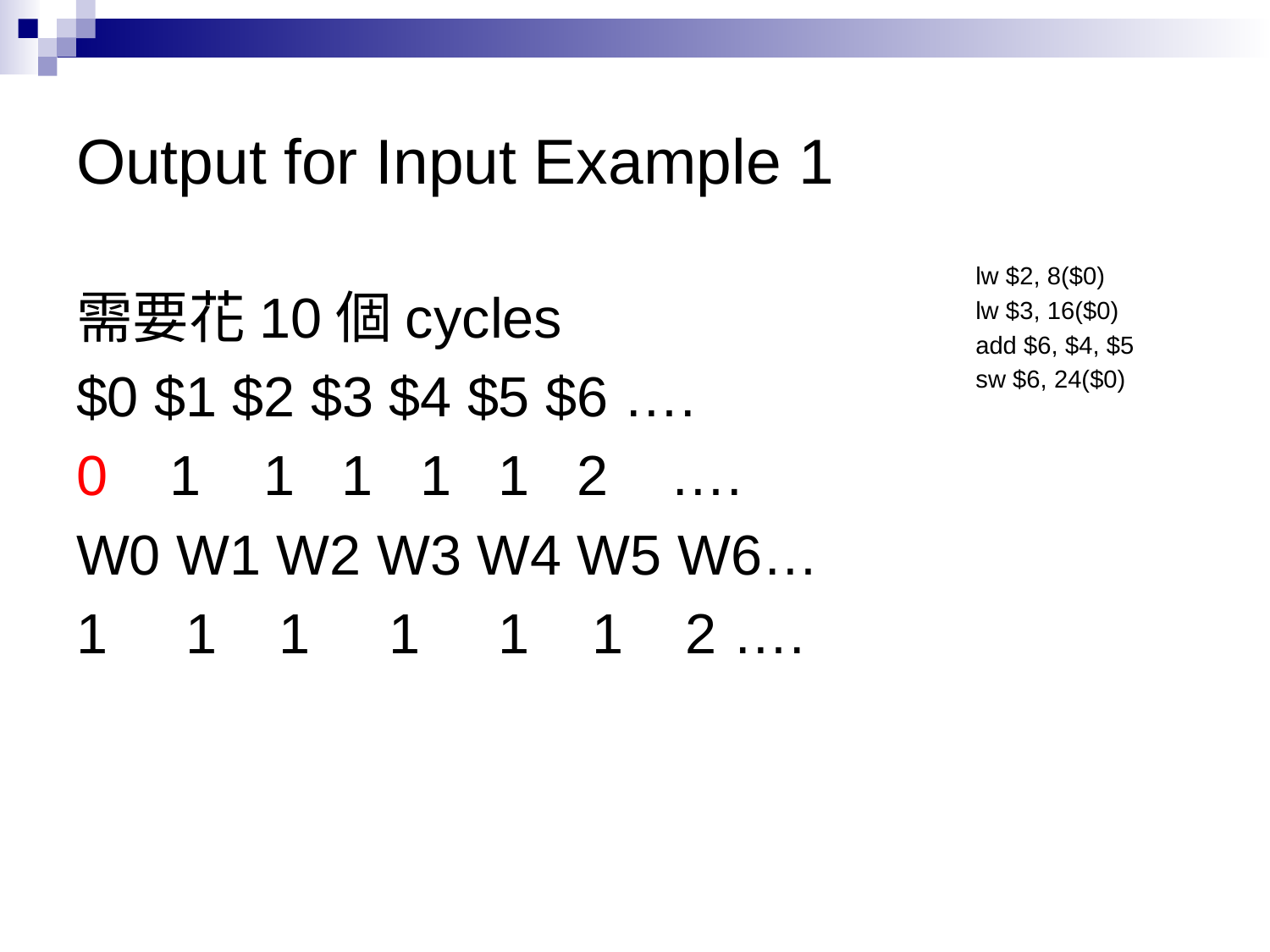

# Output for Input Example 1
lw $2, 8($0)
lw $3, 16($0)
add $6, $4, $5
sw $6, 24($0)
需要花10個cycles
$0 $1 $2 $3 $4 $5 $6 ….
0    1    1   1   1   1   2    ….
W0 W1 W2 W3 W4 W5 W6…
1     1    1     1     1    1    2 ….